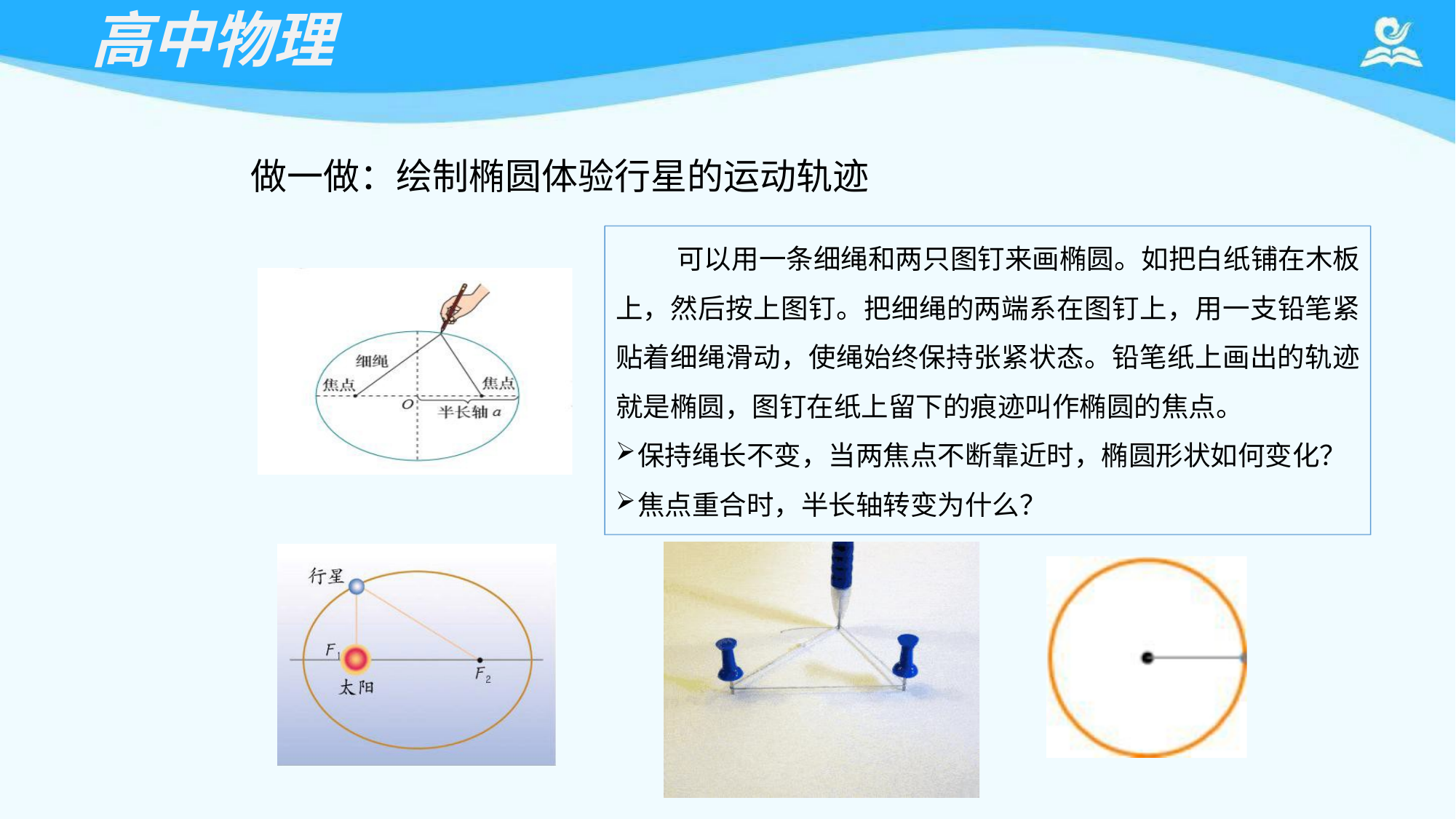

# 高中物理
做一做：绘制椭圆体验行星的运动轨迹
可以用一条细绳和两只图钉来画椭圆。如把白纸铺在木板 上，然后按上图钉。把细绳的两端系在图钉上，用一支铅笔紧 贴着细绳滑动，使绳始终保持张紧状态。铅笔纸上画出的轨迹 就是椭圆，图钉在纸上留下的痕迹叫作椭圆的焦点。
保持绳长不变，当两焦点不断靠近时，椭圆形状如何变化？
焦点重合时，半长轴转变为什么？